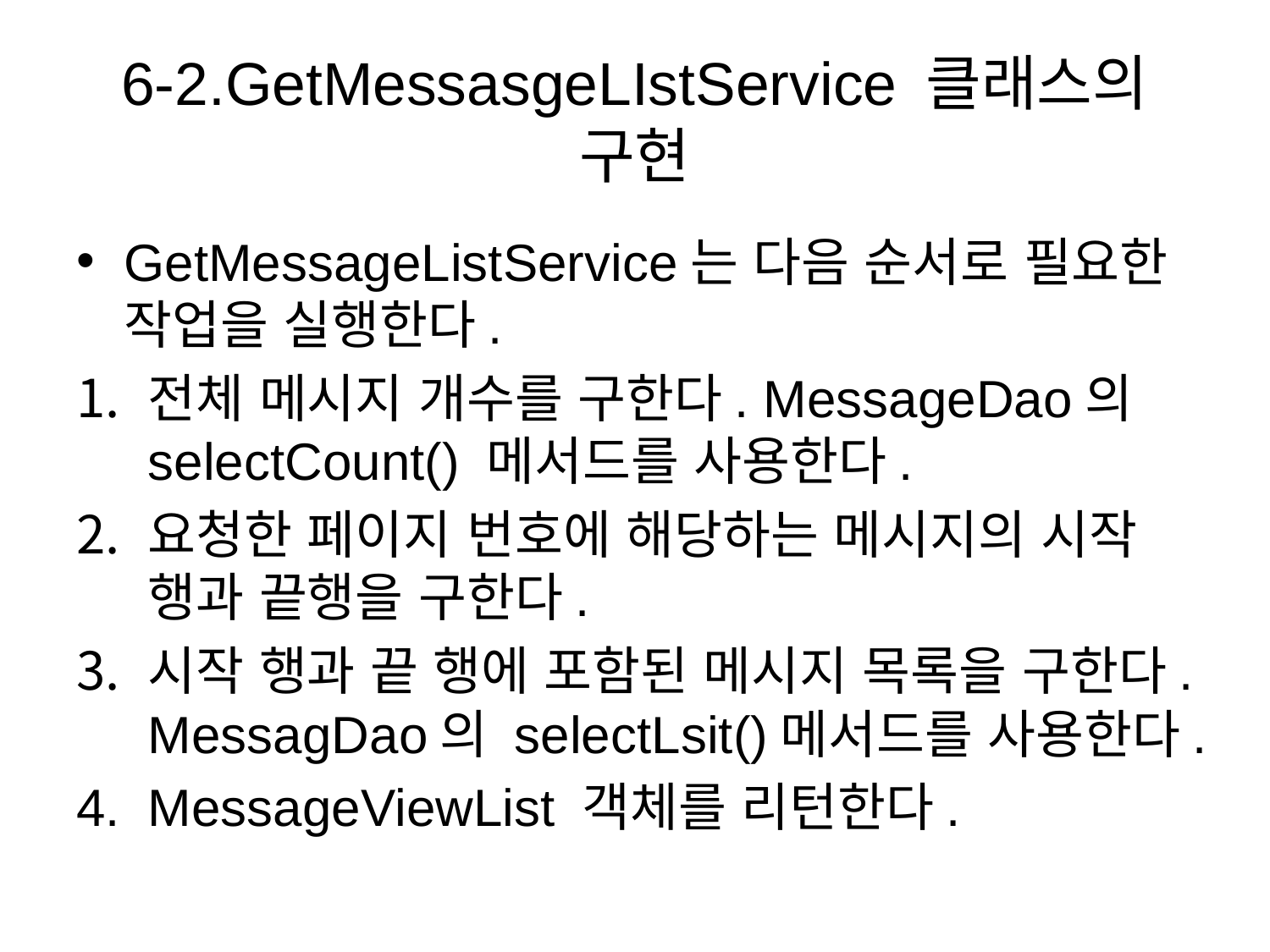

# 6-2.GetMessasgeLIstService 클래스의 구현
GetMessageListService는 다음 순서로 필요한 작업을 실행한다.
전체 메시지 개수를 구한다. MessageDao의 selectCount() 메서드를 사용한다.
요청한 페이지 번호에 해당하는 메시지의 시작 행과 끝행을 구한다.
시작 행과 끝 행에 포함된 메시지 목록을 구한다. MessagDao의 selectLsit()메서드를 사용한다.
MessageViewList 객체를 리턴한다.